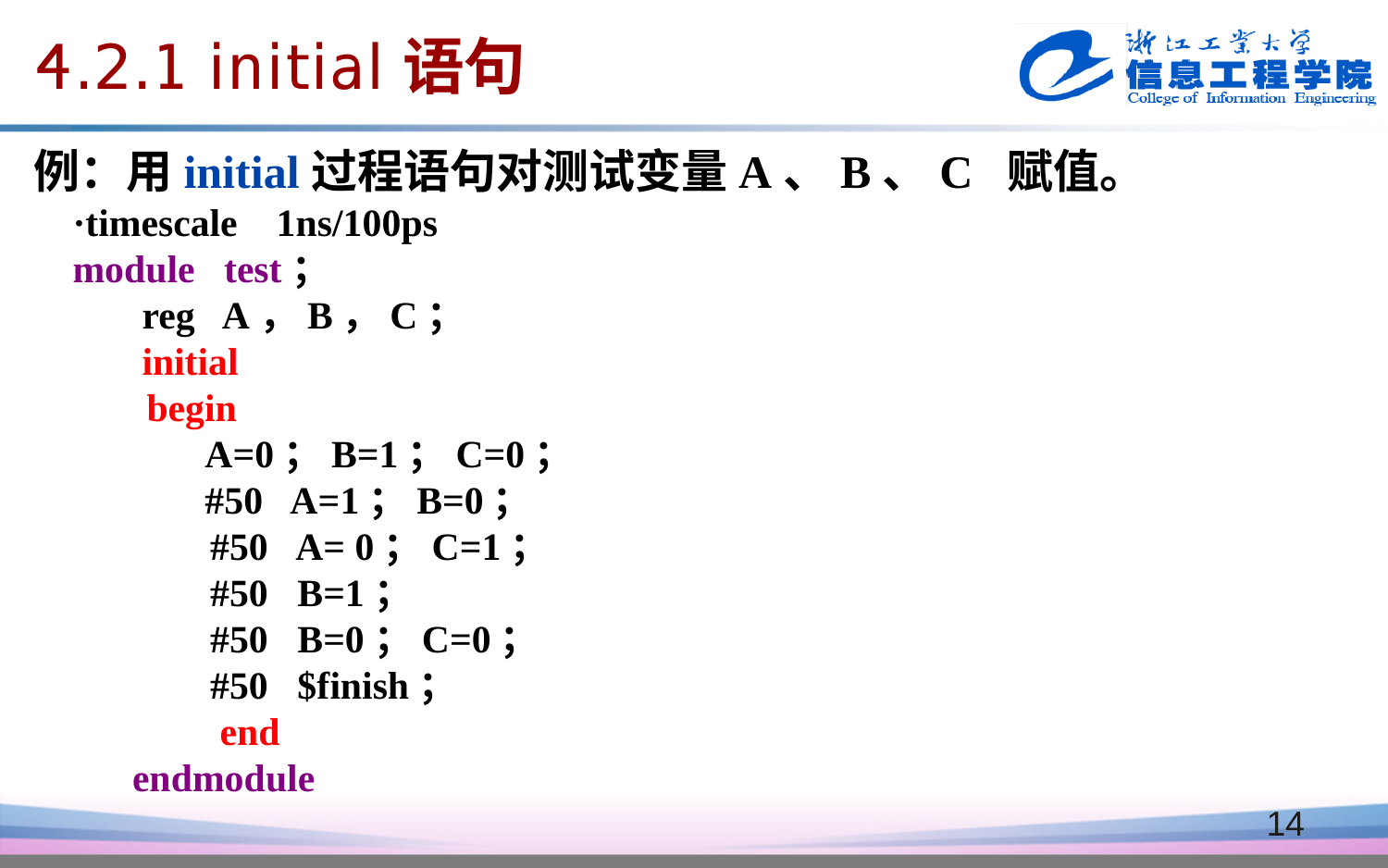

4.2.1 initial语句
例：用initial过程语句对测试变量A、B、C  赋值。
    ·timescale    1ns/100ps
    module   test；
    reg   A，B，C；
    initial
	begin
	      A=0；B=1；C=0；
	      #50   A=1；B=0；
           #50   A= 0；C=1；
           #50   B=1；
           #50   B=0；C=0；
           #50   $finish；
            end
   endmodule
14